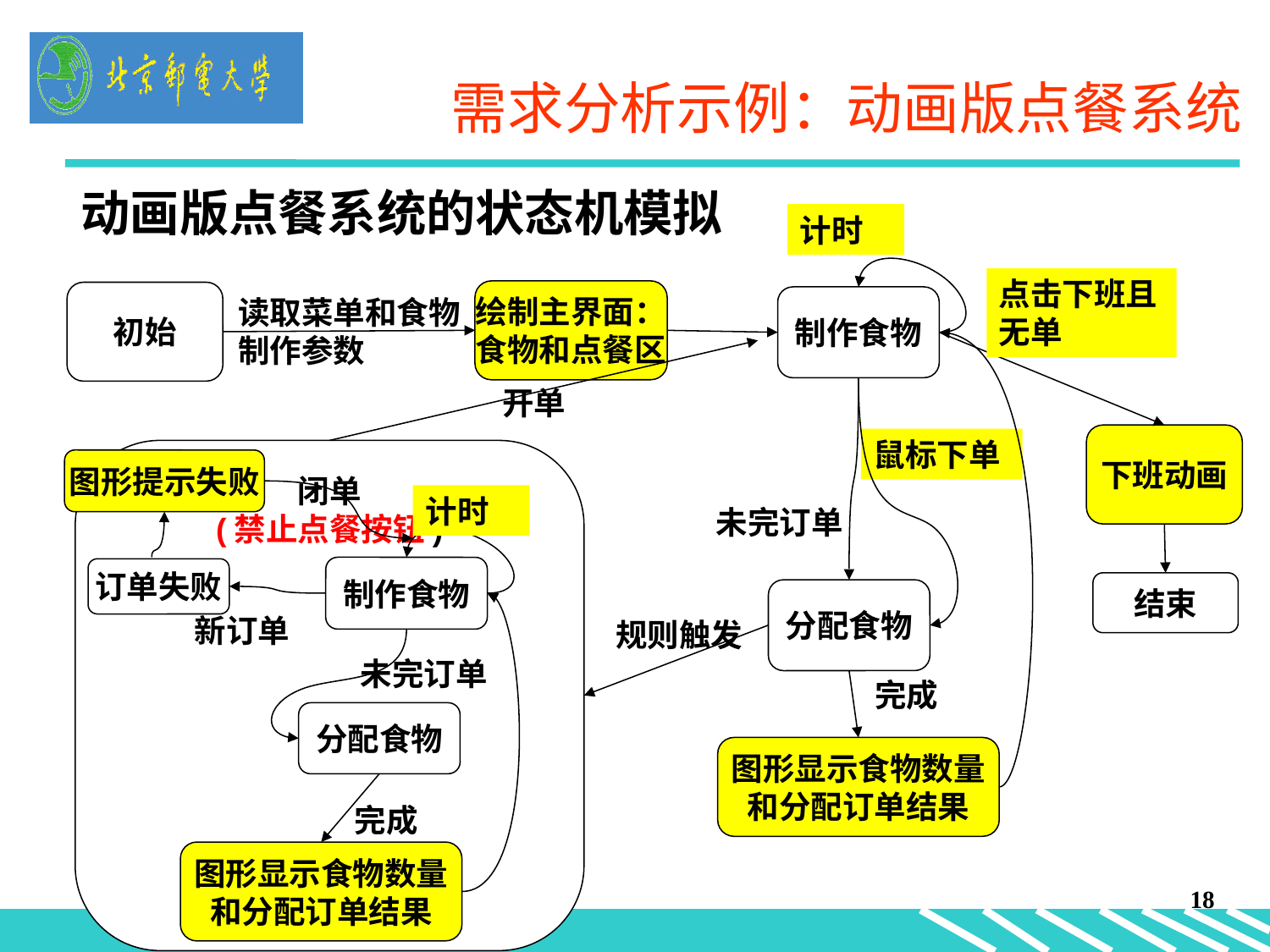

需求分析示例：动画版点餐系统

动画版点餐系统的状态机模拟

计时
点击下班且无单
绘制主界面：
食物和点餐区
初始
读取菜单和食物制作参数
制作食物
开单
下班动画
鼠标下单
闭单
(禁止点餐按钮)
图形提示失败
计时
未完订单
制作食物
订单失败
结束
分配食物
新订单
规则触发
未完订单
完成
规则触发
分配食物
图形显示食物数量
和分配订单结果
完成
图形显示食物数量
和分配订单结果
18